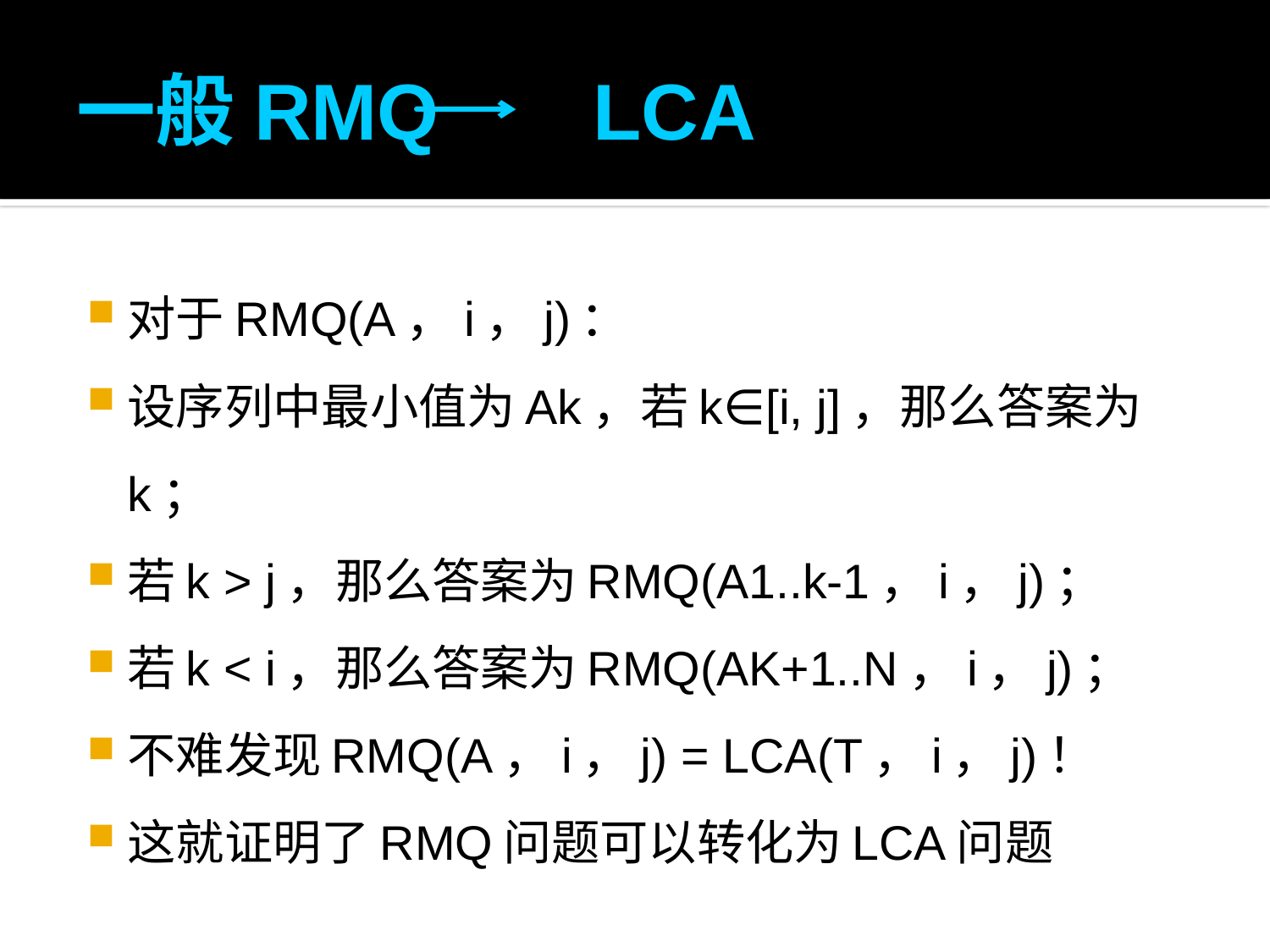

# 一般RMQ       LCA
对于RMQ(A，i，j)：
设序列中最小值为Ak，若k∈[i, j]，那么答案为k；
若k > j，那么答案为RMQ(A1..k-1，i，j)；
若k < i，那么答案为RMQ(AK+1..N，i，j)；
不难发现RMQ(A，i，j) = LCA(T，i，j)！
这就证明了RMQ问题可以转化为LCA问题